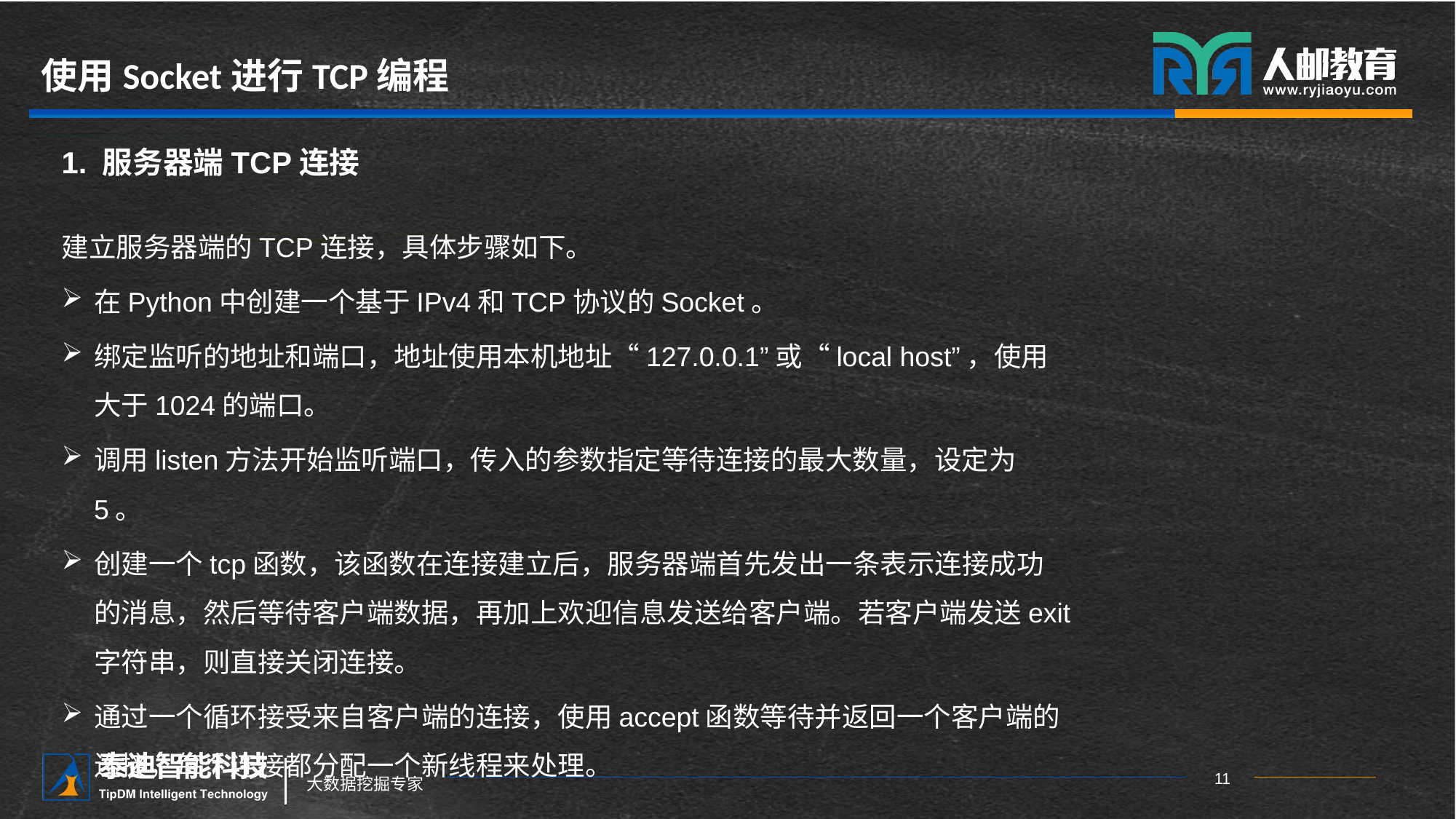

# 使用Socket进行TCP编程
1. 服务器端TCP连接
建立服务器端的TCP连接，具体步骤如下。
在Python中创建一个基于IPv4和TCP协议的Socket。
绑定监听的地址和端口，地址使用本机地址“127.0.0.1”或“local host”，使用大于1024的端口。
调用listen方法开始监听端口，传入的参数指定等待连接的最大数量，设定为5。
创建一个tcp函数，该函数在连接建立后，服务器端首先发出一条表示连接成功的消息，然后等待客户端数据，再加上欢迎信息发送给客户端。若客户端发送exit字符串，则直接关闭连接。
通过一个循环接受来自客户端的连接，使用accept函数等待并返回一个客户端的连接，每个连接都分配一个新线程来处理。